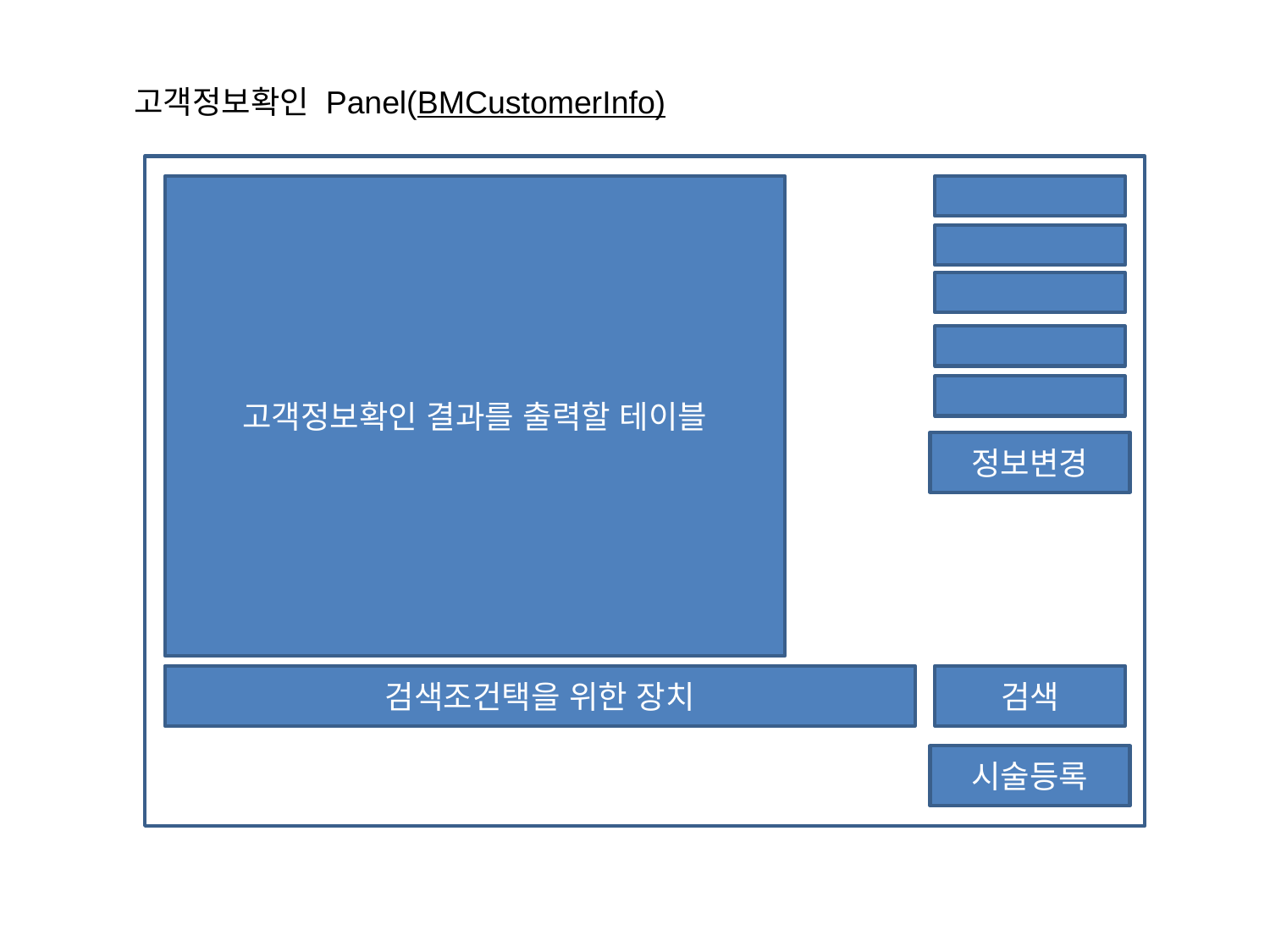

고객정보확인 Panel(BMCustomerInfo)

고객정보확인 결과를 출력할 테이블

정보변경
검색조건택을 위한 장치
검색
시술등록